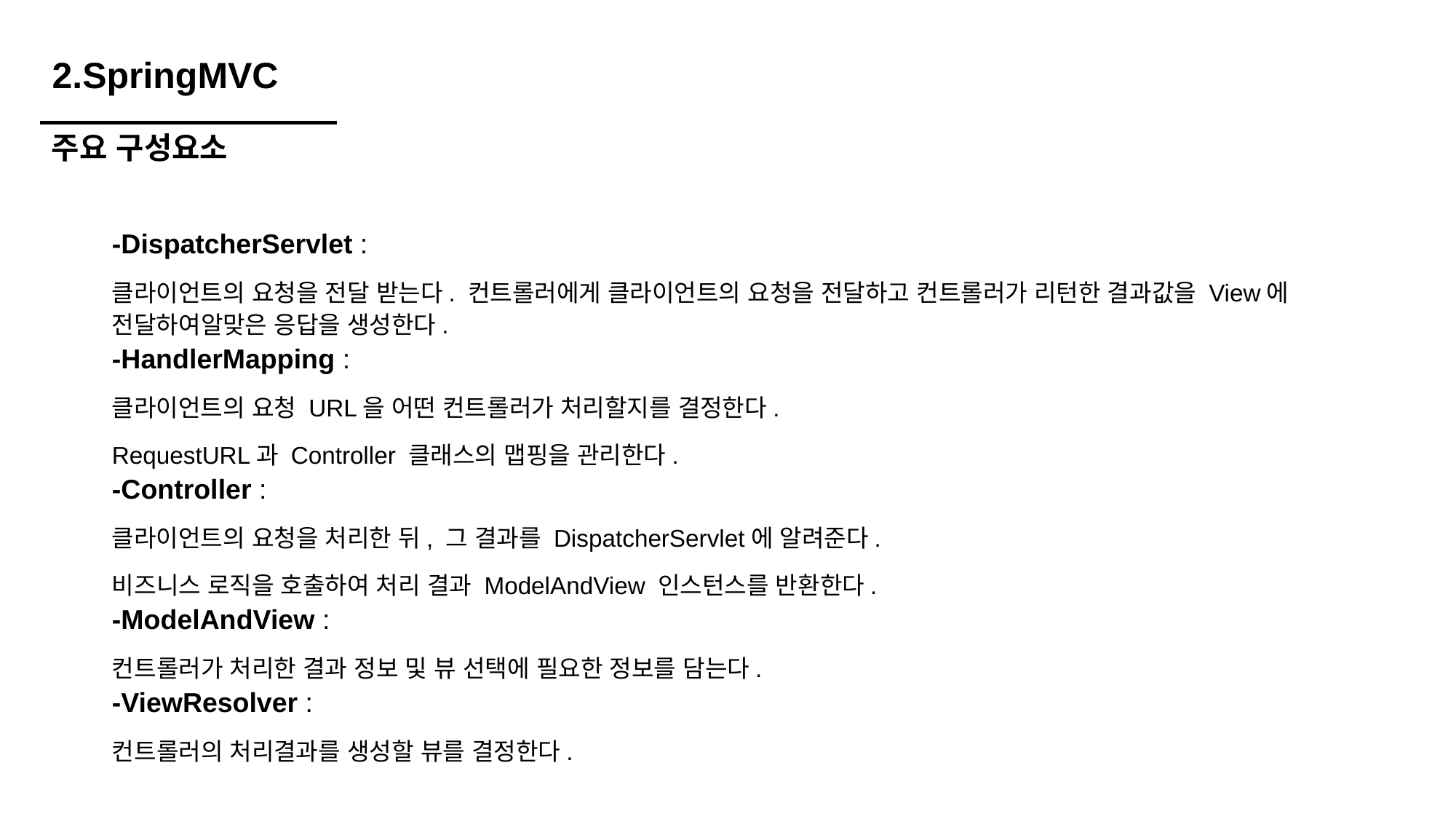

2.SpringMVC
주요 구성요소
-DispatcherServlet :
클라이언트의 요청을 전달 받는다. 컨트롤러에게 클라이언트의 요청을 전달하고 컨트롤러가 리턴한 결과값을 View에 전달하여알맞은 응답을 생성한다.
-HandlerMapping :
클라이언트의 요청 URL을 어떤 컨트롤러가 처리할지를 결정한다.
RequestURL과 Controller 클래스의 맵핑을 관리한다.
-Controller :
클라이언트의 요청을 처리한 뒤, 그 결과를 DispatcherServlet에 알려준다.
비즈니스 로직을 호출하여 처리 결과 ModelAndView 인스턴스를 반환한다.
-ModelAndView :
컨트롤러가 처리한 결과 정보 및 뷰 선택에 필요한 정보를 담는다.
-ViewResolver :
컨트롤러의 처리결과를 생성할 뷰를 결정한다.